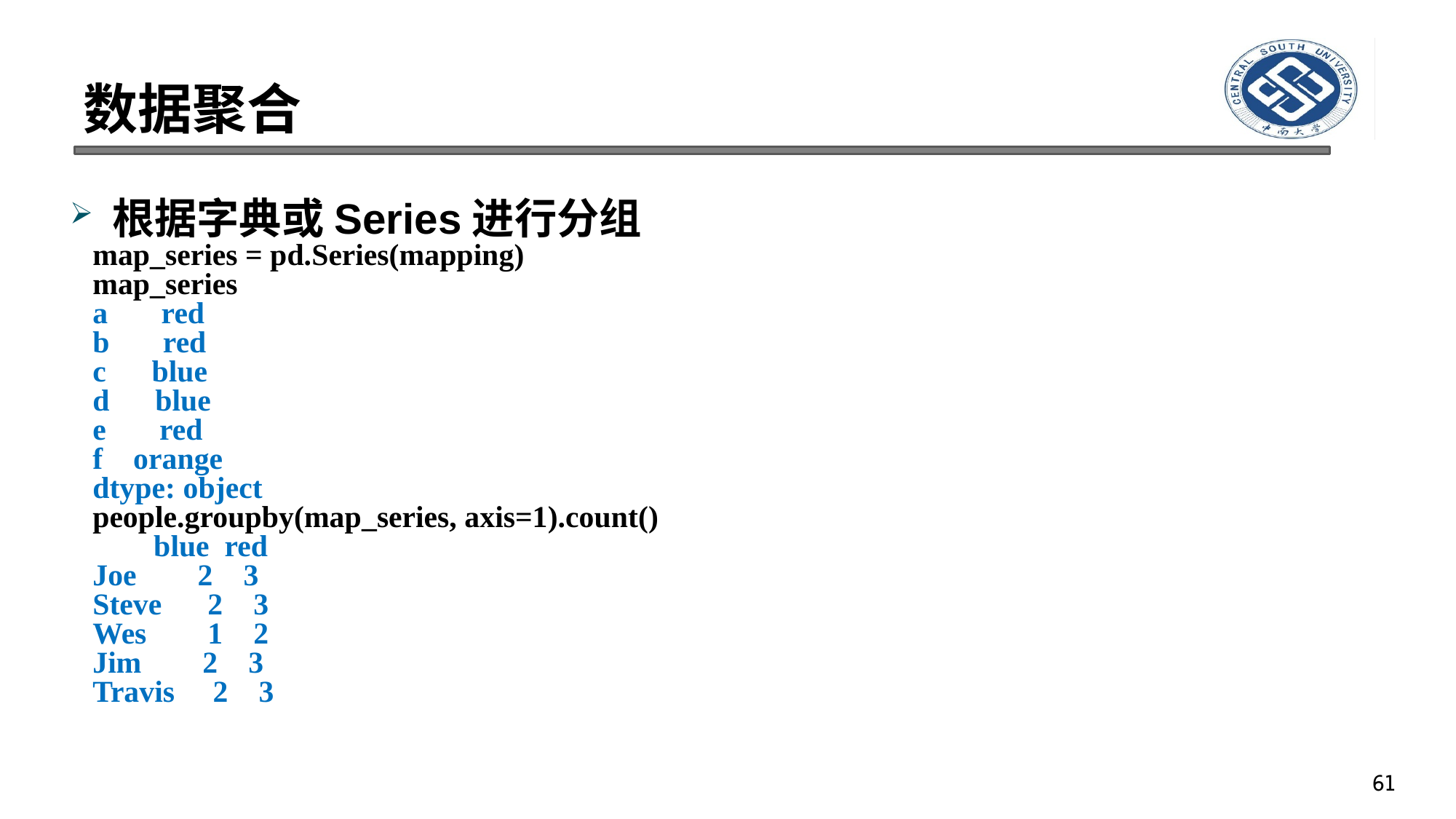

# 数据聚合
根据字典或Series进行分组
map_series = pd.Series(mapping)
map_series
a       red
b       red
c      blue
d      blue
e       red
f    orange
dtype: object
people.groupby(map_series, axis=1).count()
        blue  red
Joe        2    3
Steve      2    3
Wes        1    2
Jim        2    3
Travis     2    3

61